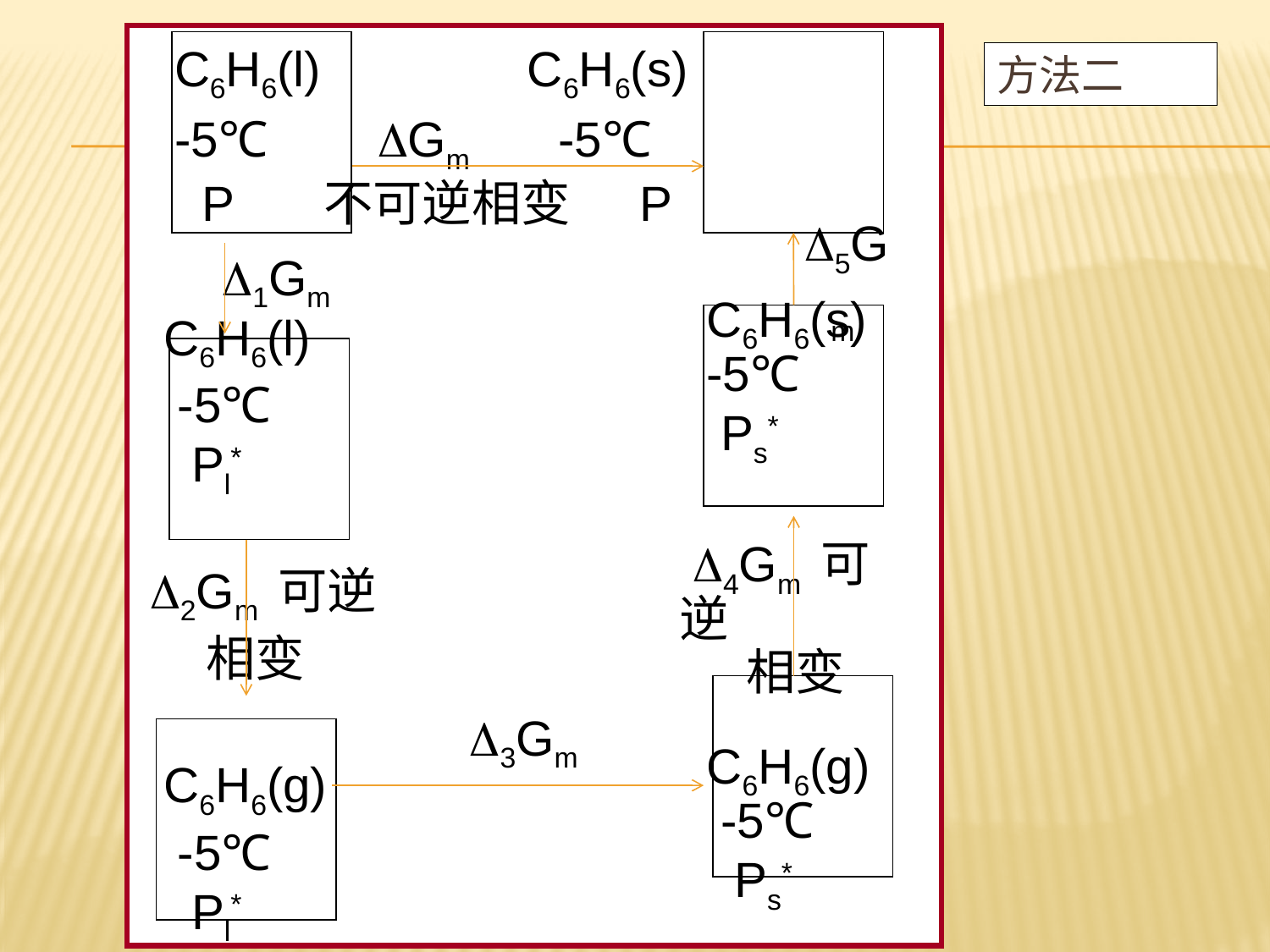

C6H6(l)               C6H6(s)
 -5℃        ΔGm           -5℃
   P         不可逆相变         P

# 方法二
Δ5Gm
Δ1Gm

 C6H6(l)
  -5℃
   Pl*

Δ2Gm 可逆
    相变

 C6H6(g)
  -5℃
   Pl*
  C6H6(s)
  -5℃
   Ps*

 Δ4Gm 可逆
     相变

  C6H6(g)
   -5℃
    Ps*

Δ3Gm